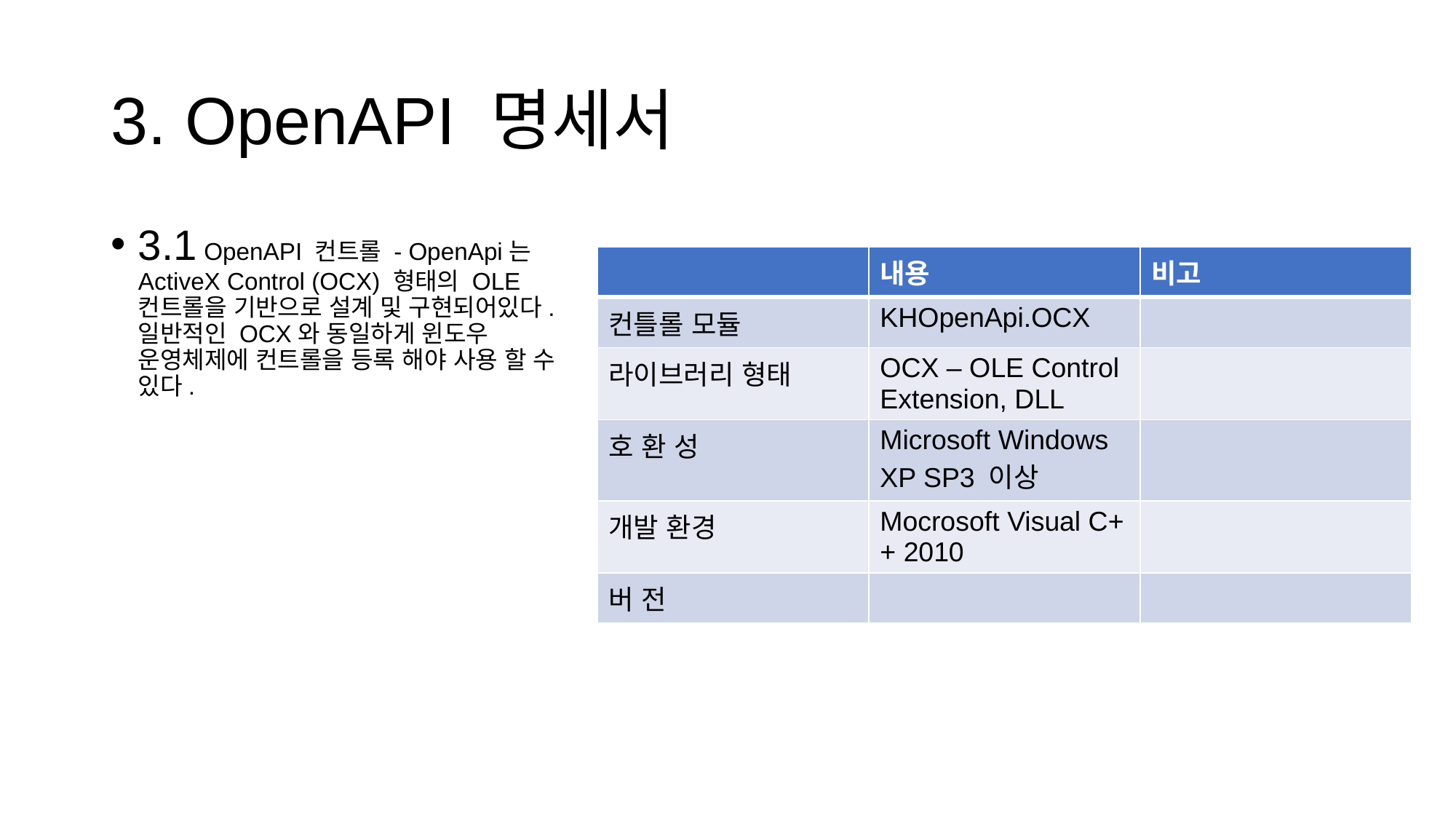

# 3. OpenAPI 명세서
3.1 OpenAPI 컨트롤 - OpenApi는 ActiveX Control (OCX) 형태의 OLE 컨트롤을 기반으로 설계 및 구현되어있다. 일반적인 OCX와 동일하게 윈도우 운영체제에 컨트롤을 등록 해야 사용 할 수 있다.
|  | 내용 | 비고 |
| --- | --- | --- |
| 컨틀롤 모듈 | KHOpenApi.OCX |  |
| 라이브러리 형태 | OCX – OLE Control Extension, DLL |  |
| 호 환 성 | Microsoft Windows XP SP3 이상 |  |
| 개발 환경 | Mocrosoft Visual C++ 2010 |  |
| 버 전 |  |  |